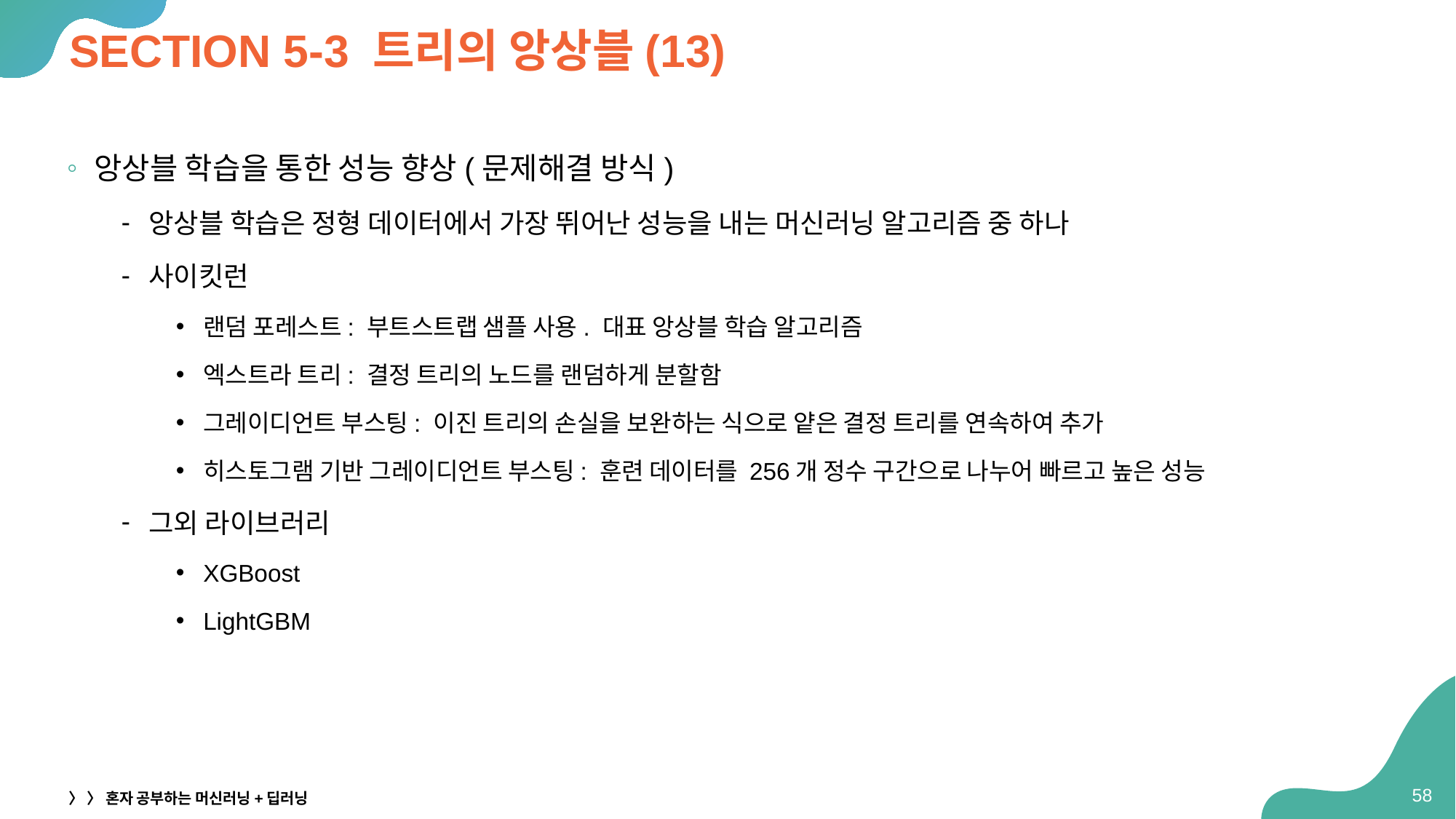

# SECTION 5-3 트리의 앙상블(13)
앙상블 학습을 통한 성능 향상(문제해결 방식)
앙상블 학습은 정형 데이터에서 가장 뛰어난 성능을 내는 머신러닝 알고리즘 중 하나
사이킷런
랜덤 포레스트: 부트스트랩 샘플 사용. 대표 앙상블 학습 알고리즘
엑스트라 트리: 결정 트리의 노드를 랜덤하게 분할함
그레이디언트 부스팅: 이진 트리의 손실을 보완하는 식으로 얕은 결정 트리를 연속하여 추가
히스토그램 기반 그레이디언트 부스팅: 훈련 데이터를 256개 정수 구간으로 나누어 빠르고 높은 성능
그외 라이브러리
XGBoost
LightGBM
58
〉 〉 혼자 공부하는 머신러닝+딥러닝